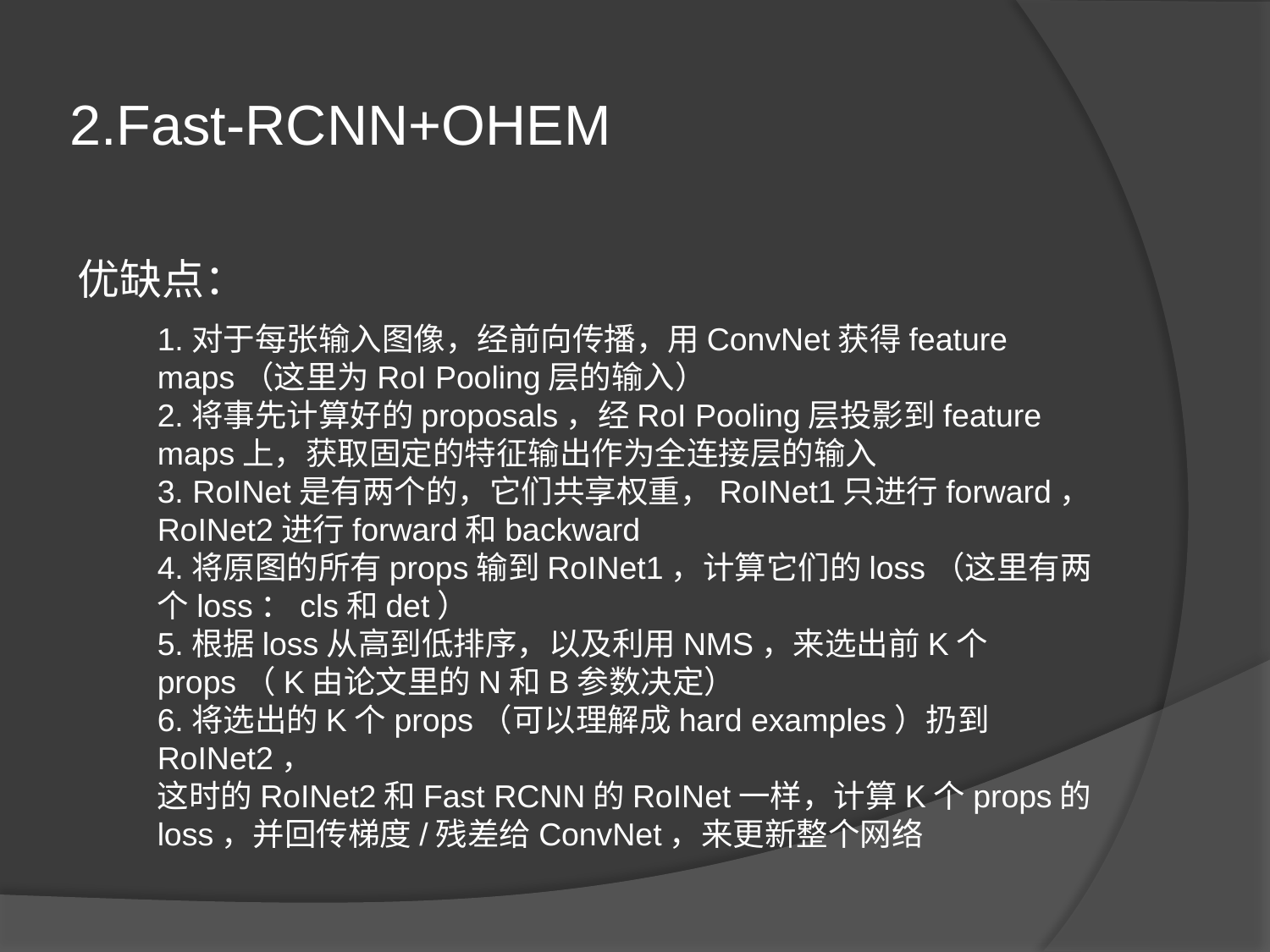

2.Fast-RCNN+OHEM
优缺点：
1.对于每张输入图像，经前向传播，用ConvNet获得feature maps（这里为RoI Pooling层的输入）
2.将事先计算好的proposals，经RoI Pooling层投影到feature maps上，获取固定的特征输出作为全连接层的输入
3. RoINet是有两个的，它们共享权重，RoINet1只进行forward，RoINet2进行forward和backward
4.将原图的所有props输到RoINet1，计算它们的loss（这里有两个loss：cls和det）
5.根据loss从高到低排序，以及利用NMS，来选出前K个props（K由论文里的N和B参数决定）
6.将选出的K个props（可以理解成hard examples）扔到RoINet2，
这时的RoINet2和Fast RCNN的RoINet一样，计算K个props的loss，并回传梯度/残差给ConvNet，来更新整个网络